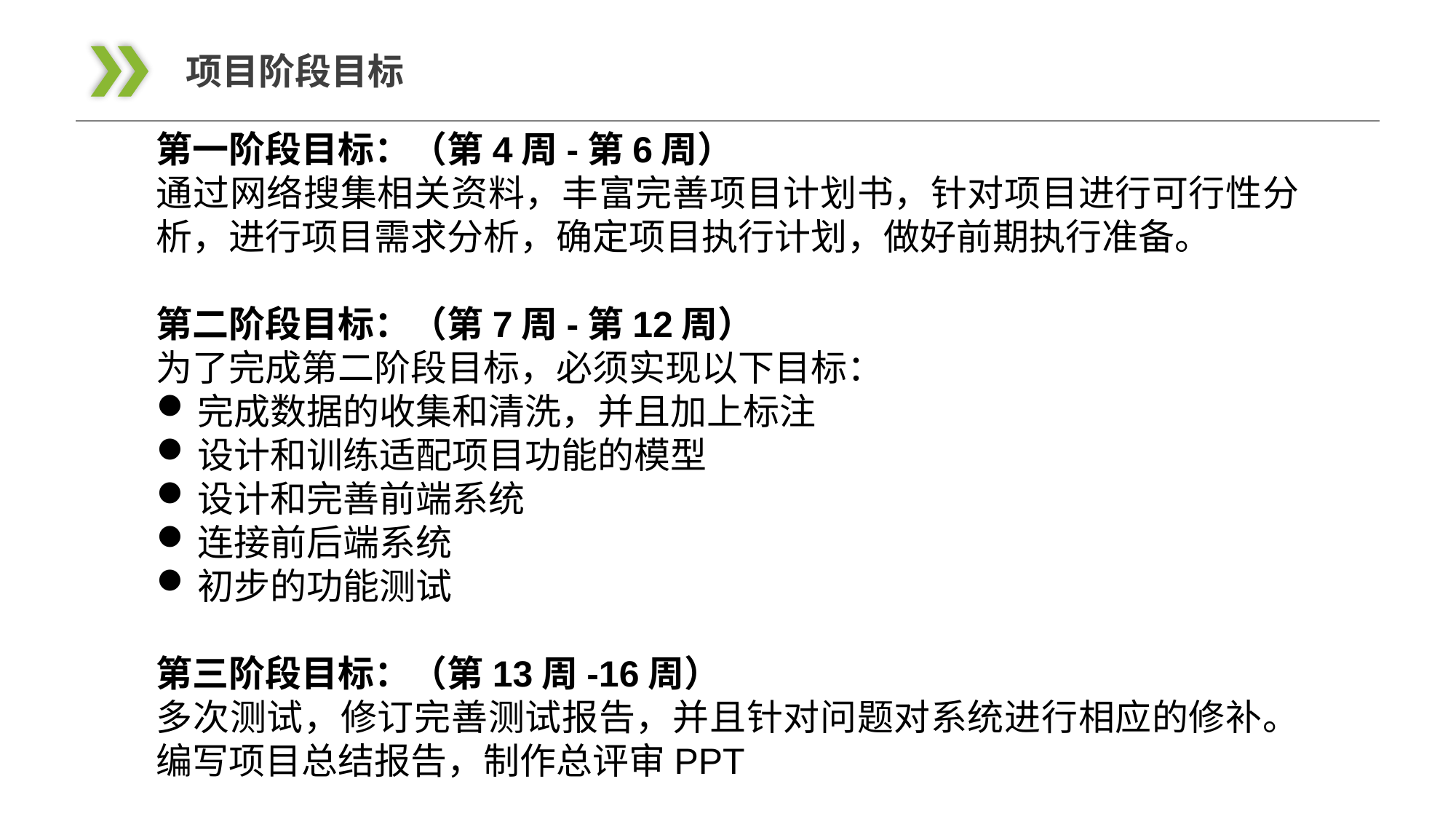

项目阶段目标

第一阶段目标：（第4周-第6周）
通过网络搜集相关资料，丰富完善项目计划书，针对项目进行可行性分析，进行项目需求分析，确定项目执行计划，做好前期执行准备。

第二阶段目标：（第7周-第12周）
为了完成第二阶段目标，必须实现以下目标：
完成数据的收集和清洗，并且加上标注
设计和训练适配项目功能的模型
设计和完善前端系统
连接前后端系统
初步的功能测试

第三阶段目标：（第13周-16周）
多次测试，修订完善测试报告，并且针对问题对系统进行相应的修补。编写项目总结报告，制作总评审PPT